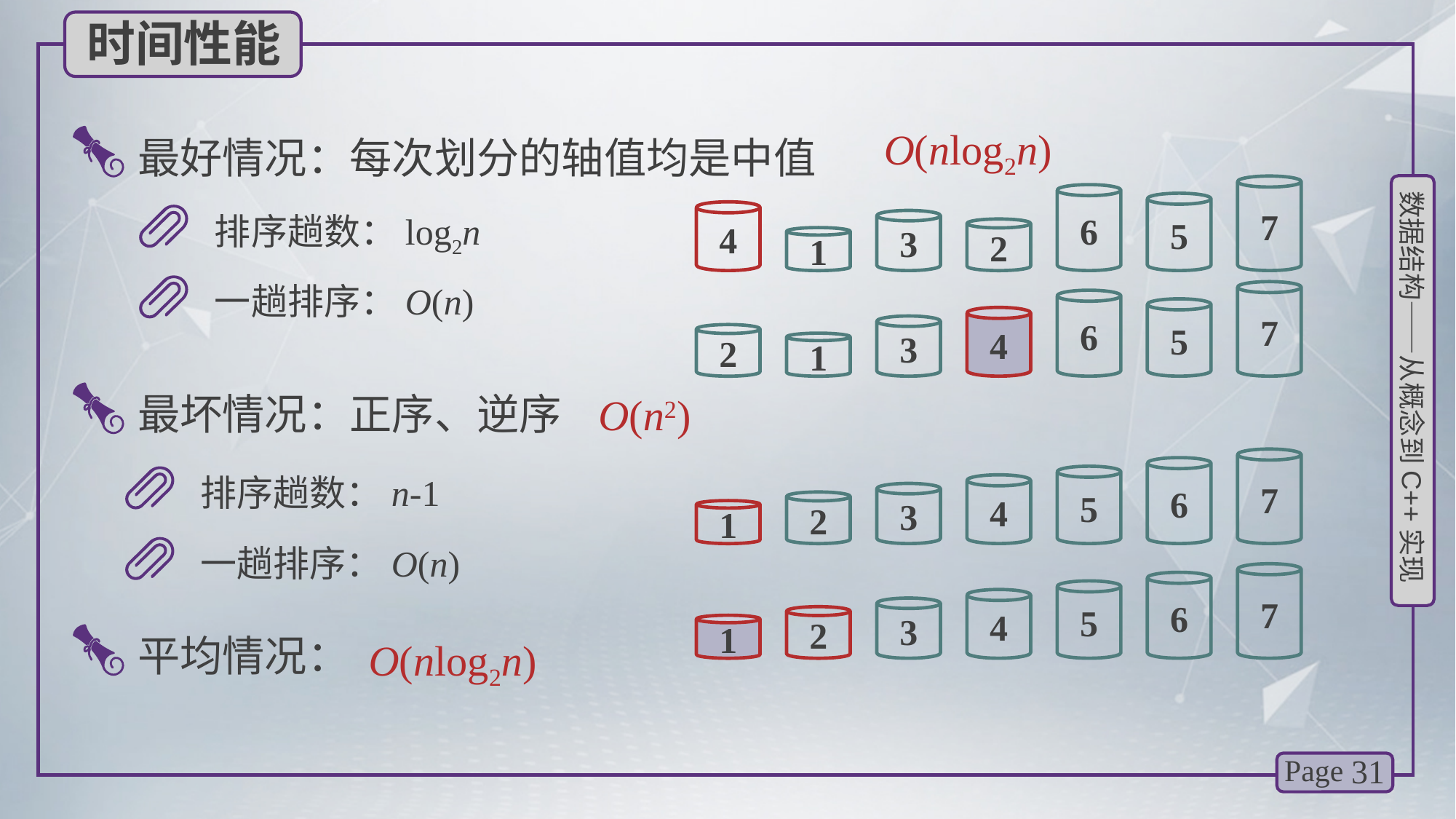

时间性能

最好情况：每次划分的轴值均是中值

O(nlog2n)
7
6
5
排序趟数：log2n

4
3
2
1
一趟排序：O(n)

7
6
5
4
3
2
1
最坏情况：正序、逆序

O(n2)
7
6
排序趟数：n-1

5
4
3
2
1
一趟排序：O(n)

7
6
5
4
3
2
平均情况：

1
O(nlog2n)